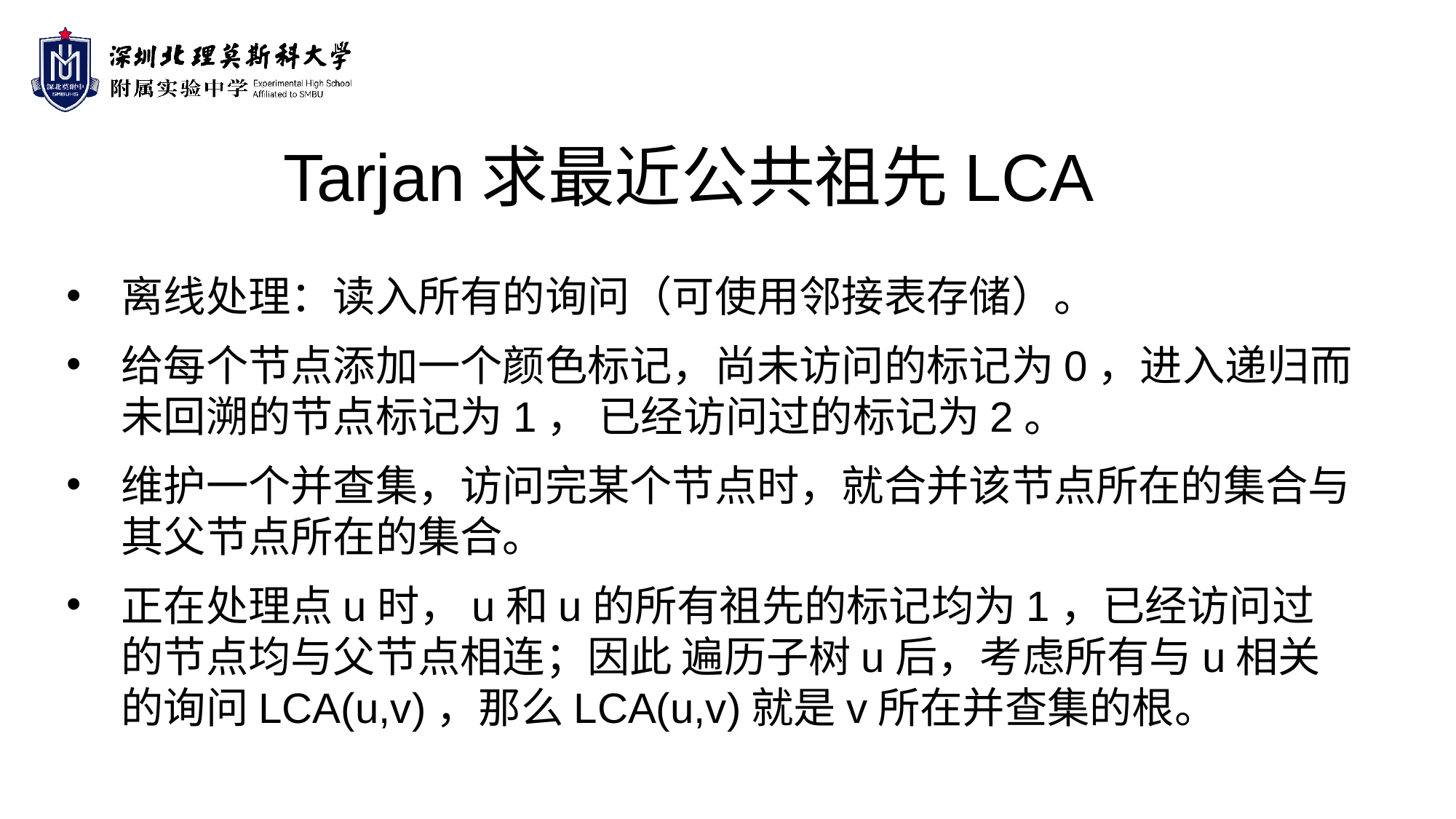

Tarjan求最近公共祖先LCA
离线处理：读入所有的询问（可使用邻接表存储）。
给每个节点添加一个颜色标记，尚未访问的标记为0，进入递归而未回溯的节点标记为1， 已经访问过的标记为2。
维护一个并查集，访问完某个节点时，就合并该节点所在的集合与其父节点所在的集合。
正在处理点u时，u和u的所有祖先的标记均为1，已经访问过的节点均与父节点相连；因此 遍历子树u后，考虑所有与u相关的询问LCA(u,v)，那么LCA(u,v)就是v所在并查集的根。